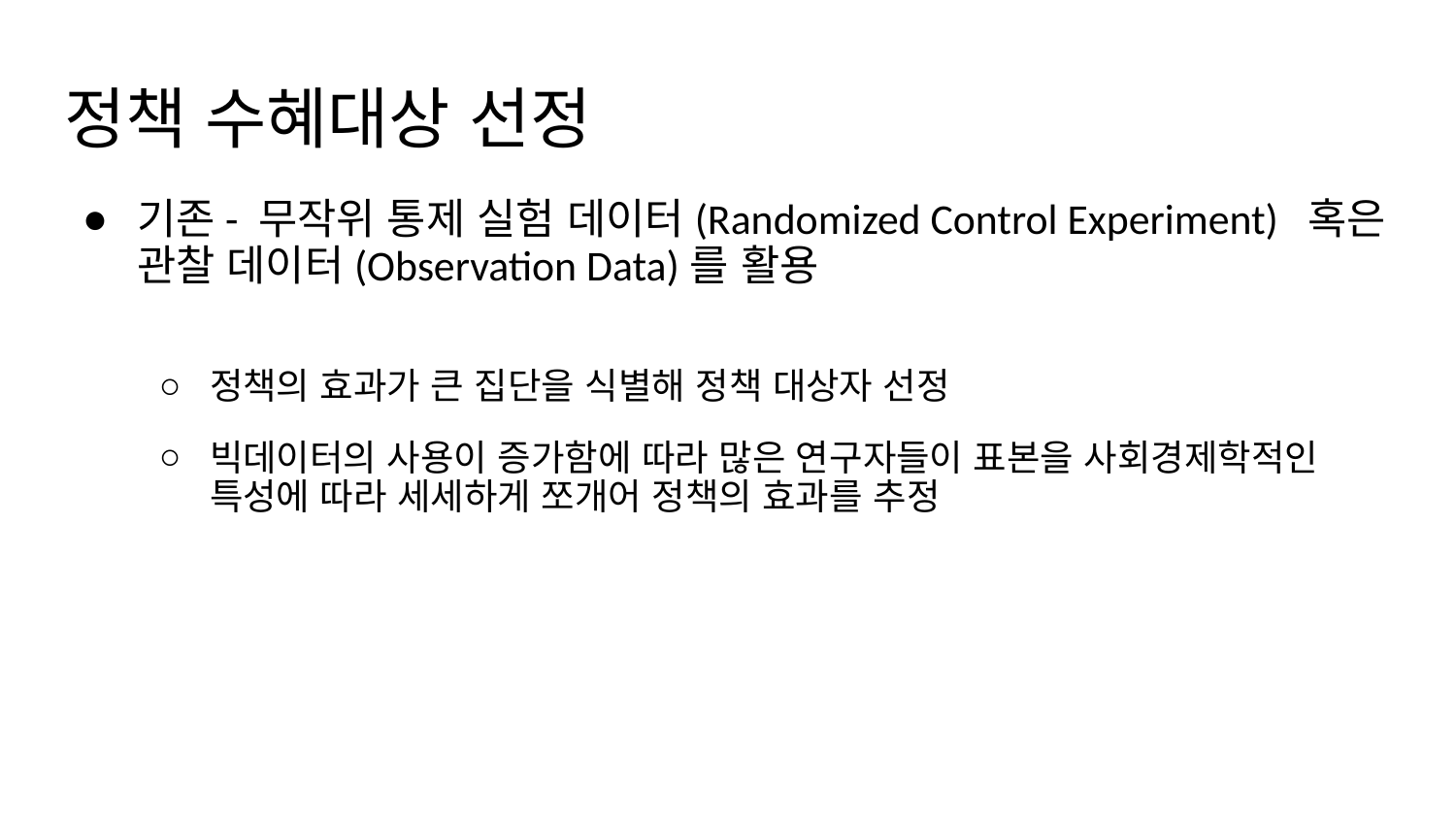

# 정책 수혜대상 선정
기존- 무작위 통제 실험 데이터(Randomized Control Experiment)  혹은 관찰 데이터(Observation Data)를 활용

정책의 효과가 큰 집단을 식별해 정책 대상자 선정
빅데이터의 사용이 증가함에 따라 많은 연구자들이 표본을 사회경제학적인 특성에 따라 세세하게 쪼개어 정책의 효과를 추정